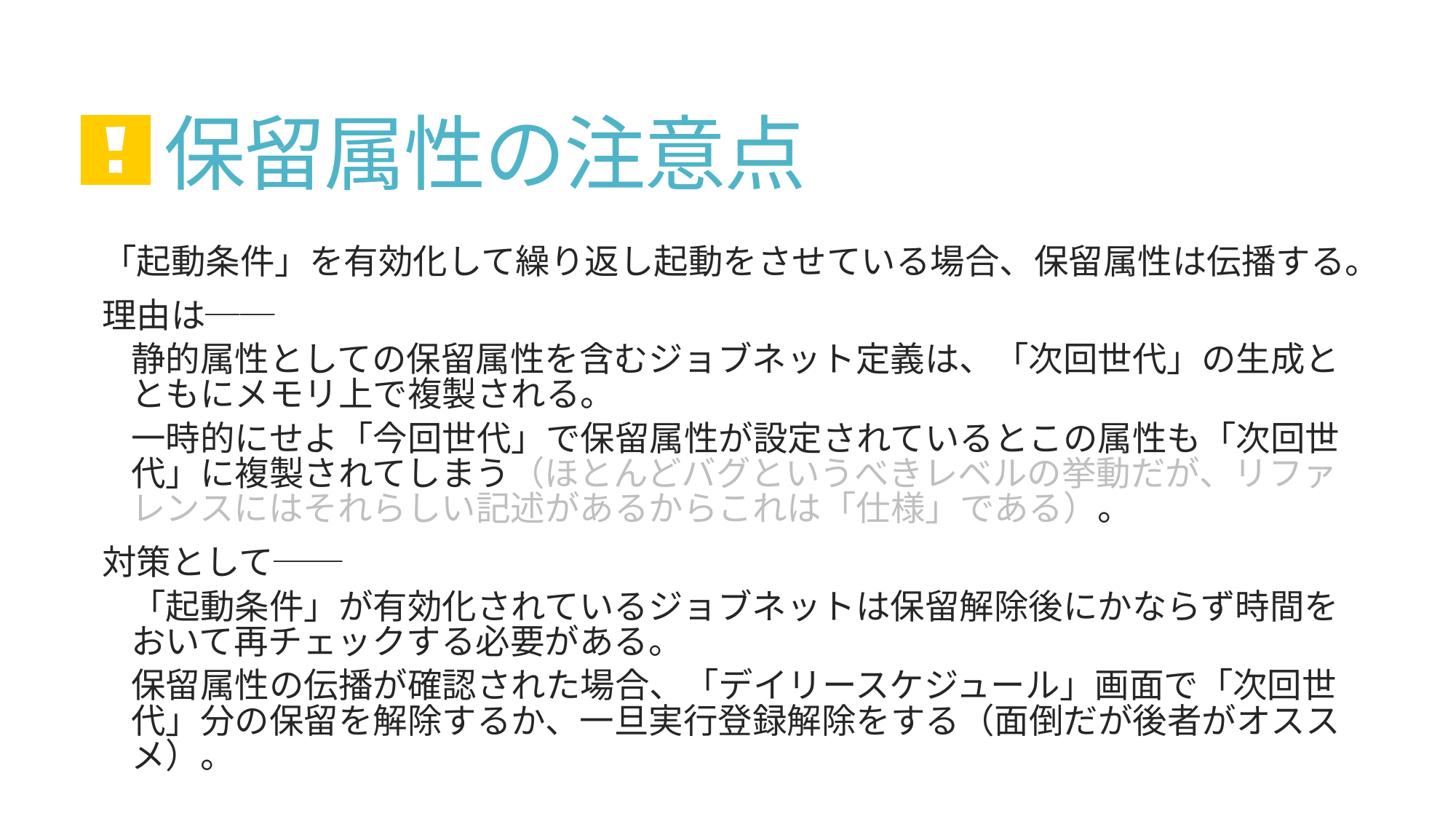

# 保留属性の注意点

「起動条件」を有効化して繰り返し起動をさせている場合、保留属性は伝播する。
理由は──
静的属性としての保留属性を含むジョブネット定義は、「次回世代」の生成とともにメモリ上で複製される。
一時的にせよ「今回世代」で保留属性が設定されているとこの属性も「次回世代」に複製されてしまう（ほとんどバグというべきレベルの挙動だが、リファレンスにはそれらしい記述があるからこれは「仕様」である）。
対策として──
「起動条件」が有効化されているジョブネットは保留解除後にかならず時間をおいて再チェックする必要がある。
保留属性の伝播が確認された場合、「デイリースケジュール」画面で「次回世代」分の保留を解除するか、一旦実行登録解除をする（面倒だが後者がオススメ）。